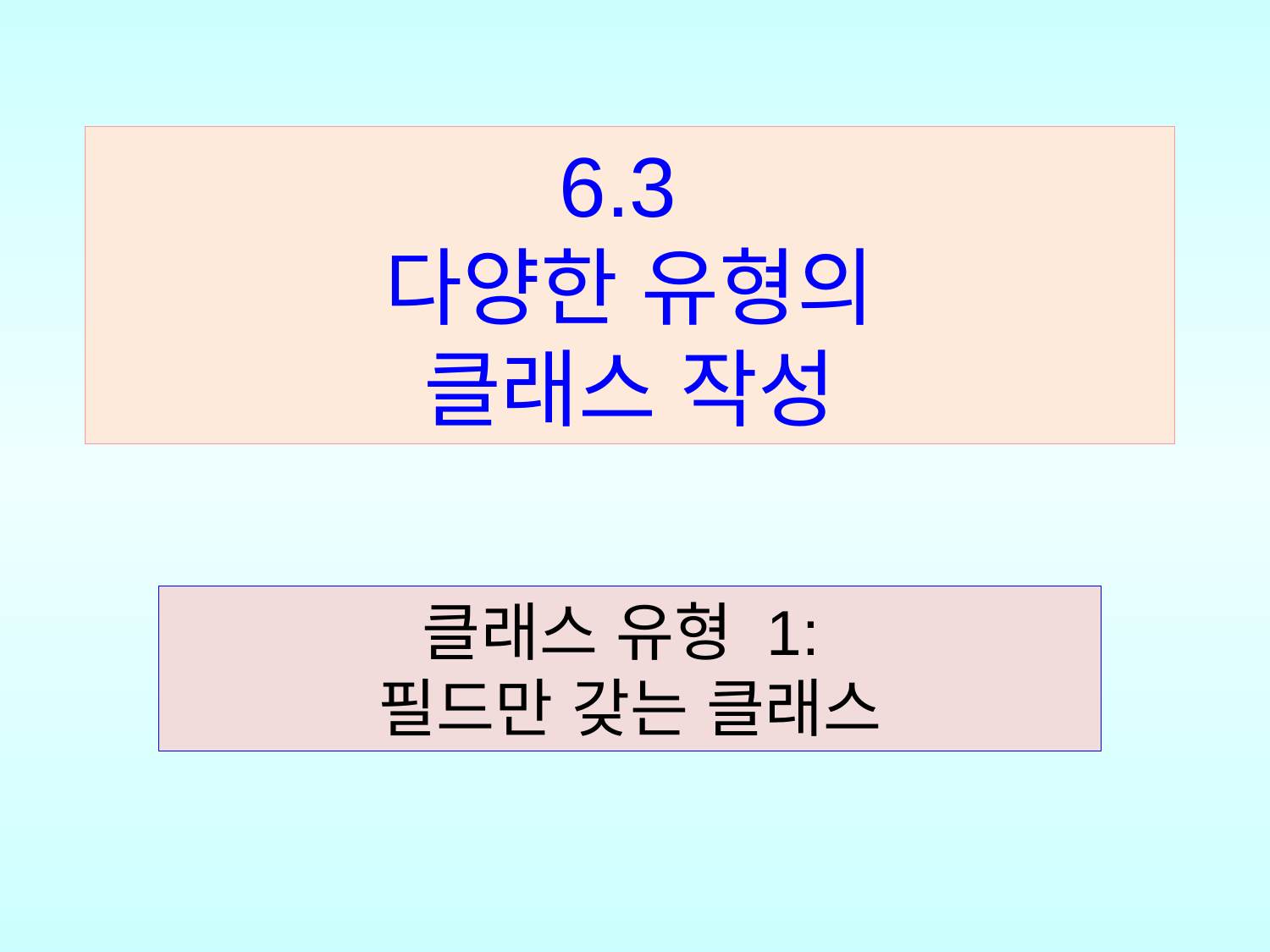

6.3
다양한 유형의
클래스 작성
클래스 유형 1:
필드만 갖는 클래스